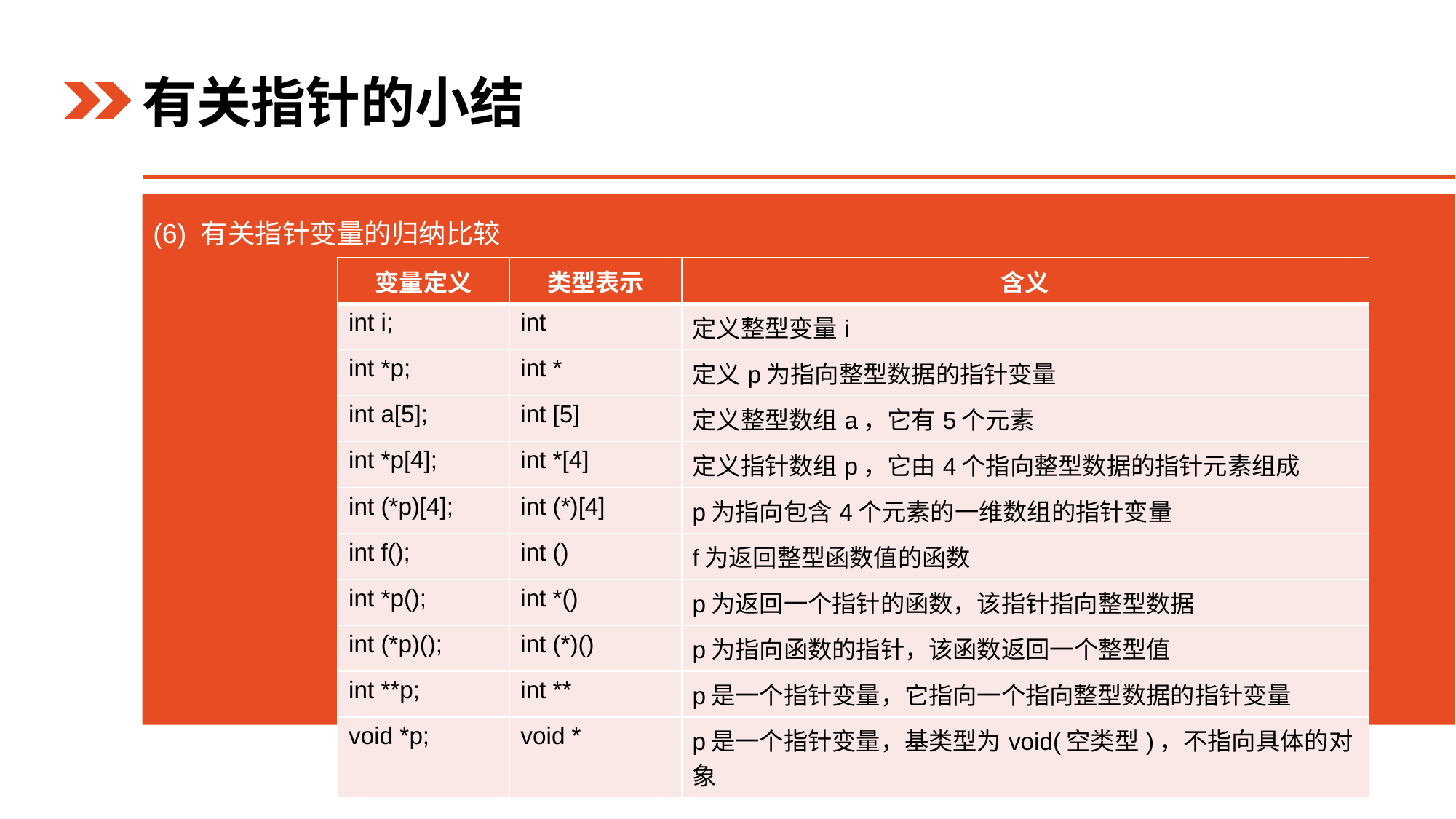

有关指针的小结

(6) 有关指针变量的归纳比较
| 变量定义 | 类型表示 | 含义 |
| --- | --- | --- |
| int i; | int | 定义整型变量i |
| int \*p; | int \* | 定义p为指向整型数据的指针变量 |
| int a[5]; | int [5] | 定义整型数组a，它有5个元素 |
| int \*p[4]; | int \*[4] | 定义指针数组p，它由4个指向整型数据的指针元素组成 |
| int (\*p)[4]; | int (\*)[4] | p为指向包含4个元素的一维数组的指针变量 |
| int f(); | int () | f为返回整型函数值的函数 |
| int \*p(); | int \*() | p为返回一个指针的函数，该指针指向整型数据 |
| int (\*p)(); | int (\*)() | p为指向函数的指针，该函数返回一个整型值 |
| int \*\*p; | int \*\* | p是一个指针变量，它指向一个指向整型数据的指针变量 |
| void \*p; | void \* | p是一个指针变量，基类型为void(空类型)，不指向具体的对象 |